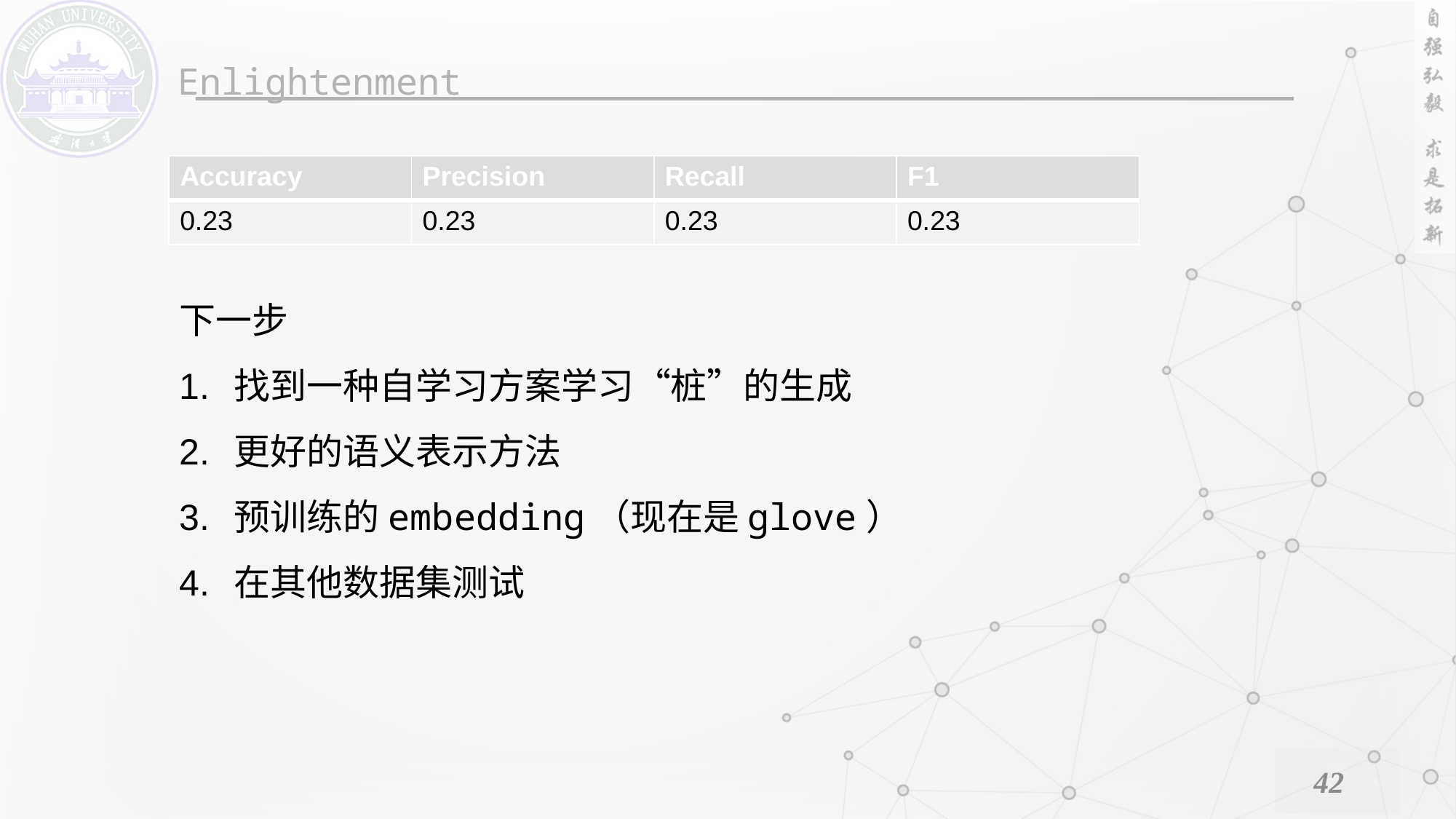

| Accuracy | Precision | Recall | F1 |
| --- | --- | --- | --- |
| 0.23 | 0.23 | 0.23 | 0.23 |
下一步
找到一种自学习方案学习“桩”的生成
更好的语义表示方法
预训练的embedding（现在是glove）
在其他数据集测试

42